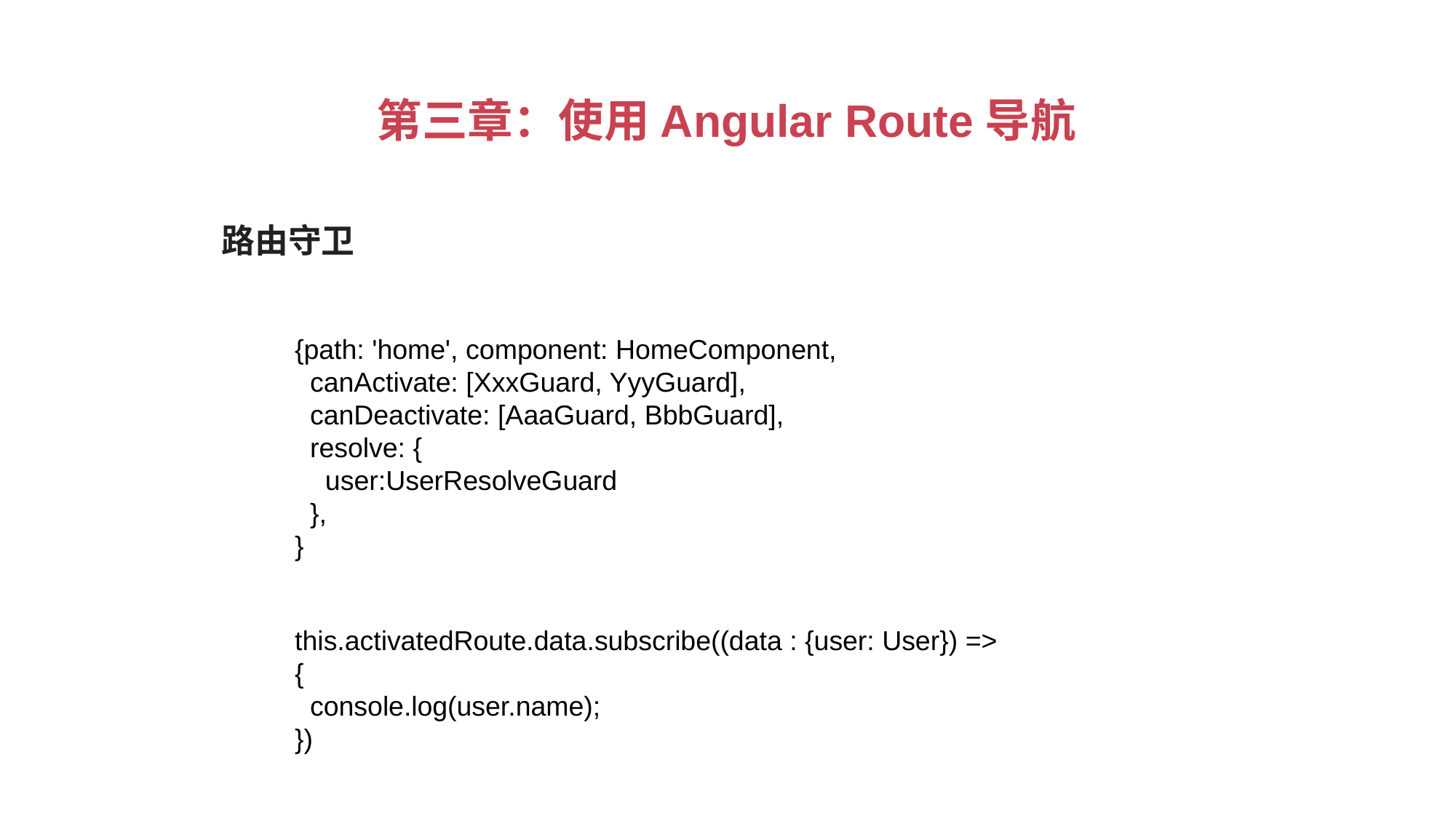

第三章：使用Angular Route导航
 路由守卫
{path: 'home', component: HomeComponent,
  canActivate: [XxxGuard, YyyGuard],
  canDeactivate: [AaaGuard, BbbGuard],
  resolve: {
    user:UserResolveGuard
  },
}
this.activatedRoute.data.subscribe((data : {user: User}) => {
  console.log(user.name);
})